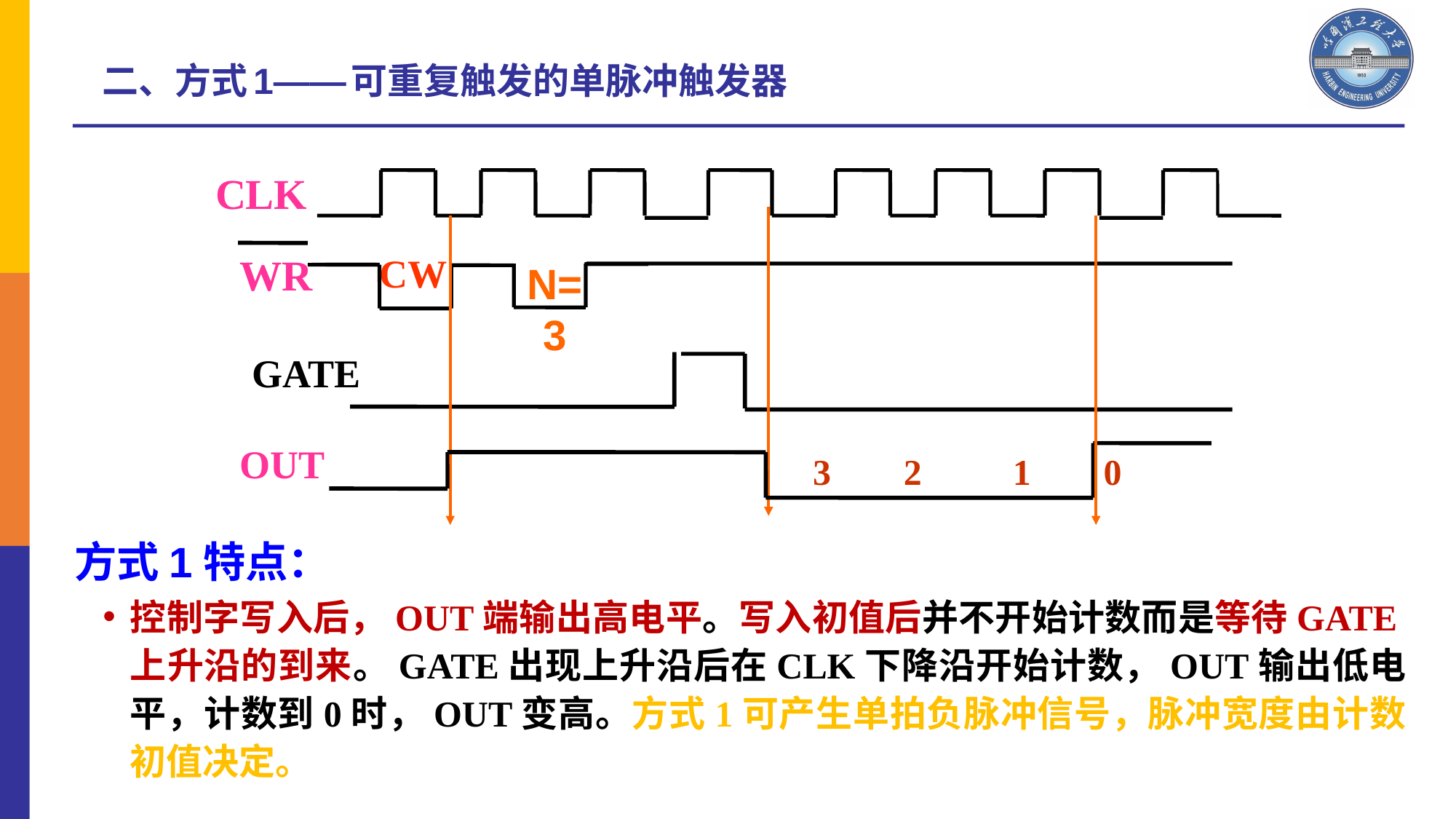

二、方式1——可重复触发的单脉冲触发器
CLK

WR

CW

N=3
GATE

OUT
3        2          1        0

方式1特点：
控制字写入后，OUT端输出高电平。写入初值后并不开始计数而是等待GATE上升沿的到来。GATE出现上升沿后在CLK下降沿开始计数，OUT输出低电平，计数到0时，OUT变高。方式1可产生单拍负脉冲信号，脉冲宽度由计数初值决定。